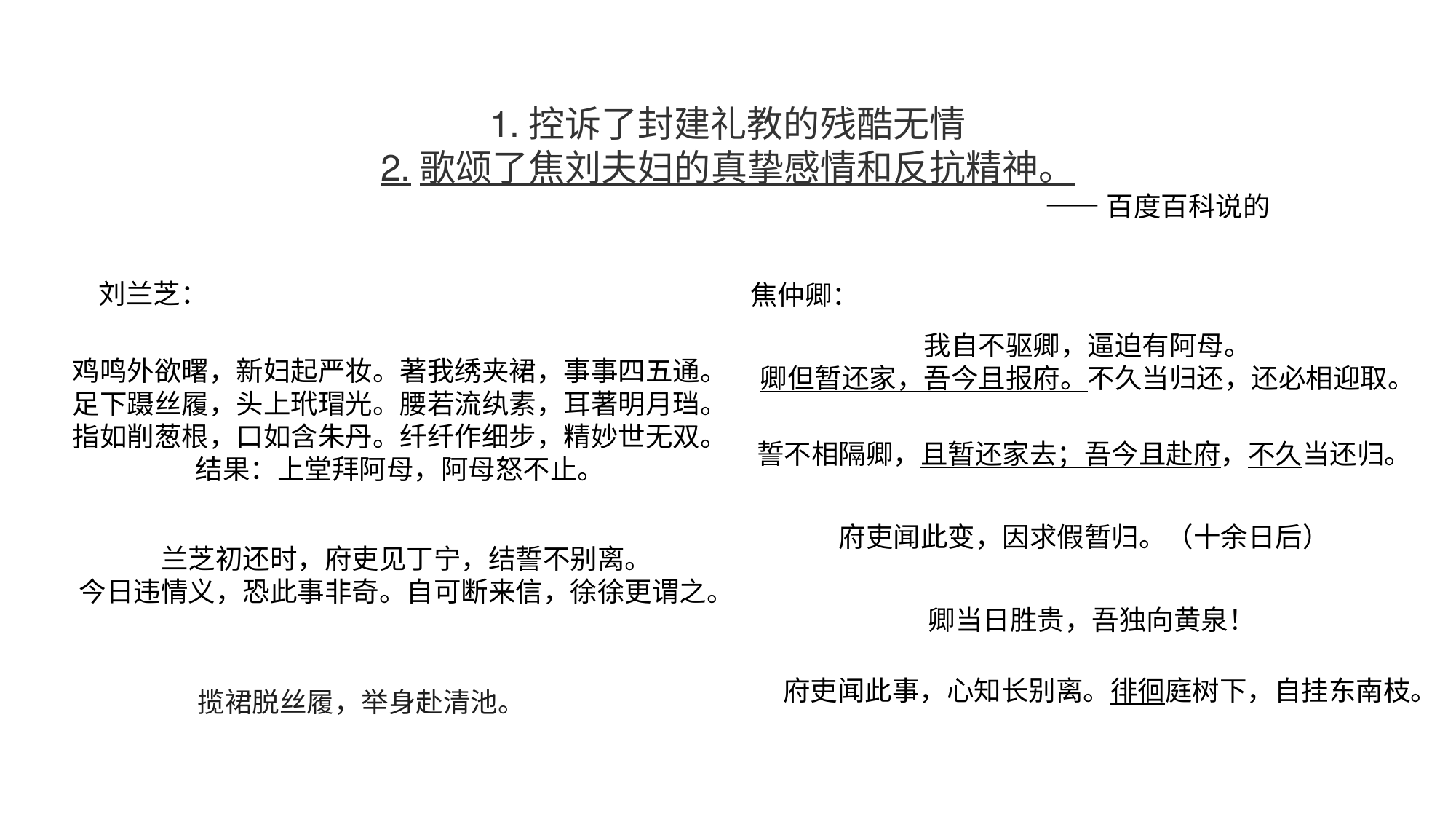

1.控诉了封建礼教的残酷无情
2.歌颂了焦刘夫妇的真挚感情和反抗精神。
——百度百科说的
刘兰芝：
焦仲卿：
我自不驱卿，逼迫有阿母。
卿但暂还家，吾今且报府。不久当归还，还必相迎取。
鸡鸣外欲曙，新妇起严妆。著我绣夹裙，事事四五通。
足下蹑丝履，头上玳瑁光。腰若流纨素，耳著明月珰。
指如削葱根，口如含朱丹。纤纤作细步，精妙世无双。
结果：上堂拜阿母，阿母怒不止。
誓不相隔卿，且暂还家去；吾今且赴府，不久当还归。

兰芝初还时，府吏见丁宁，结誓不别离。
今日违情义，恐此事非奇。自可断来信，徐徐更谓之。

府吏闻此变，因求假暂归。（十余日后）

府吏闻此事，心知长别离。徘徊庭树下，自挂东南枝。
卿当日胜贵，吾独向黄泉！
揽裙脱丝履，举身赴清池。